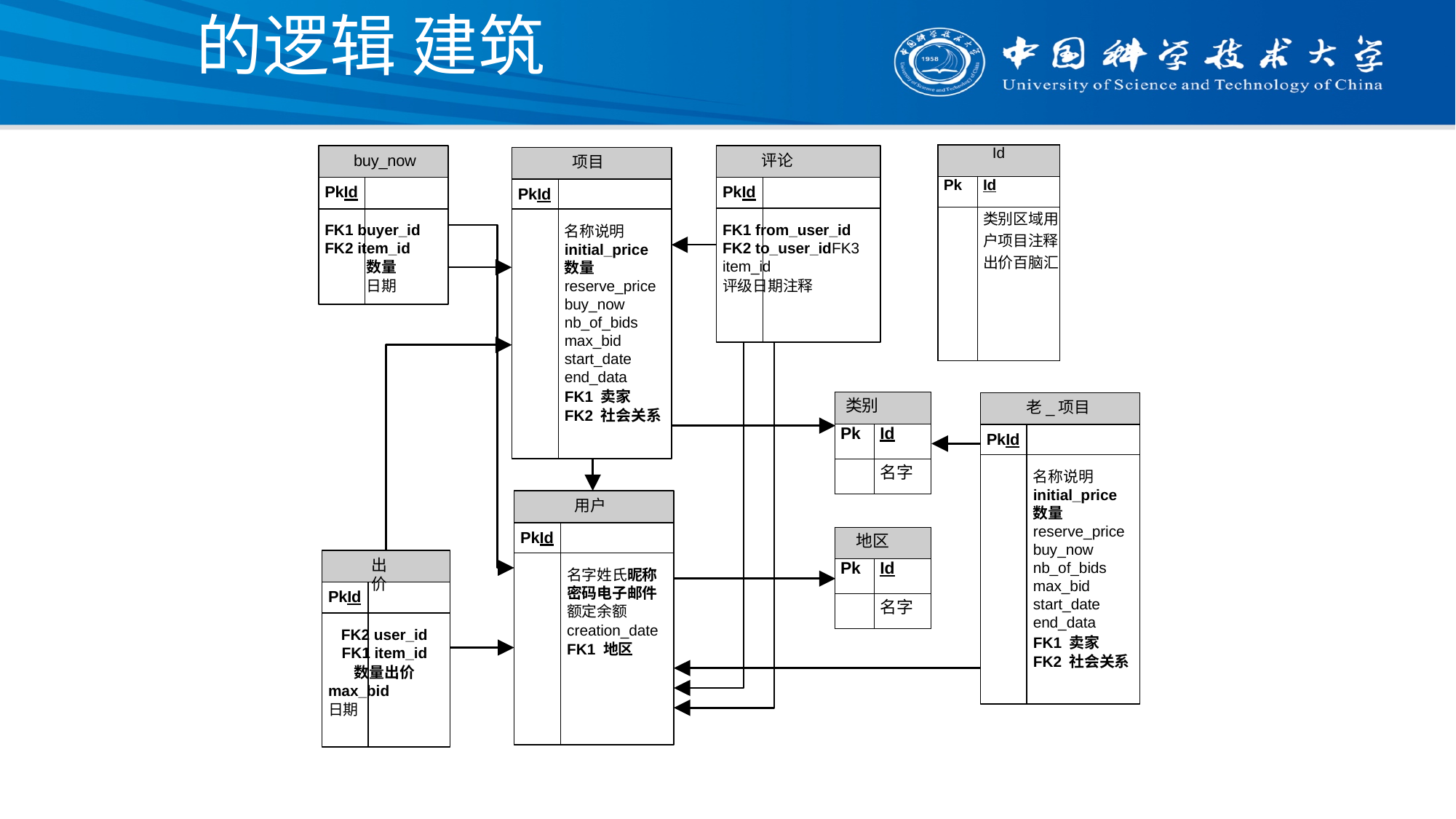

# 的逻辑 建筑
| Id |  |
| --- | --- |
| Pk | Id |
|  | 类别区域用户项目注释出价百脑汇 |

buy_now
评论
项目

PkId
PkId
PkId

FK1 buyer_id FK2 item_id
数量
日期
FK1 from_user_id FK2 to_user_idFK3 item_id
评级日期注释
名称说明initial_price 数量reserve_price buy_now nb_of_bids max_bid start_date end_data
FK1 卖家 FK2 社会关系

| 类别 |  |
| --- | --- |
| Pk | Id |
|  | 名字 |

老_项目

PkId

名称说明initial_price 数量reserve_price buy_now nb_of_bids max_bid start_date end_data
FK1 卖家 FK2 社会关系

用户

PkId
| 地区 |  |
| --- | --- |
| Pk | Id |
|  | 名字 |

出价

名字姓氏昵称密码电子邮件额定余额
creation_date
FK1 地区

PkId

FK2 user_id FK1 item_id
数量出价
max_bid
日期

10